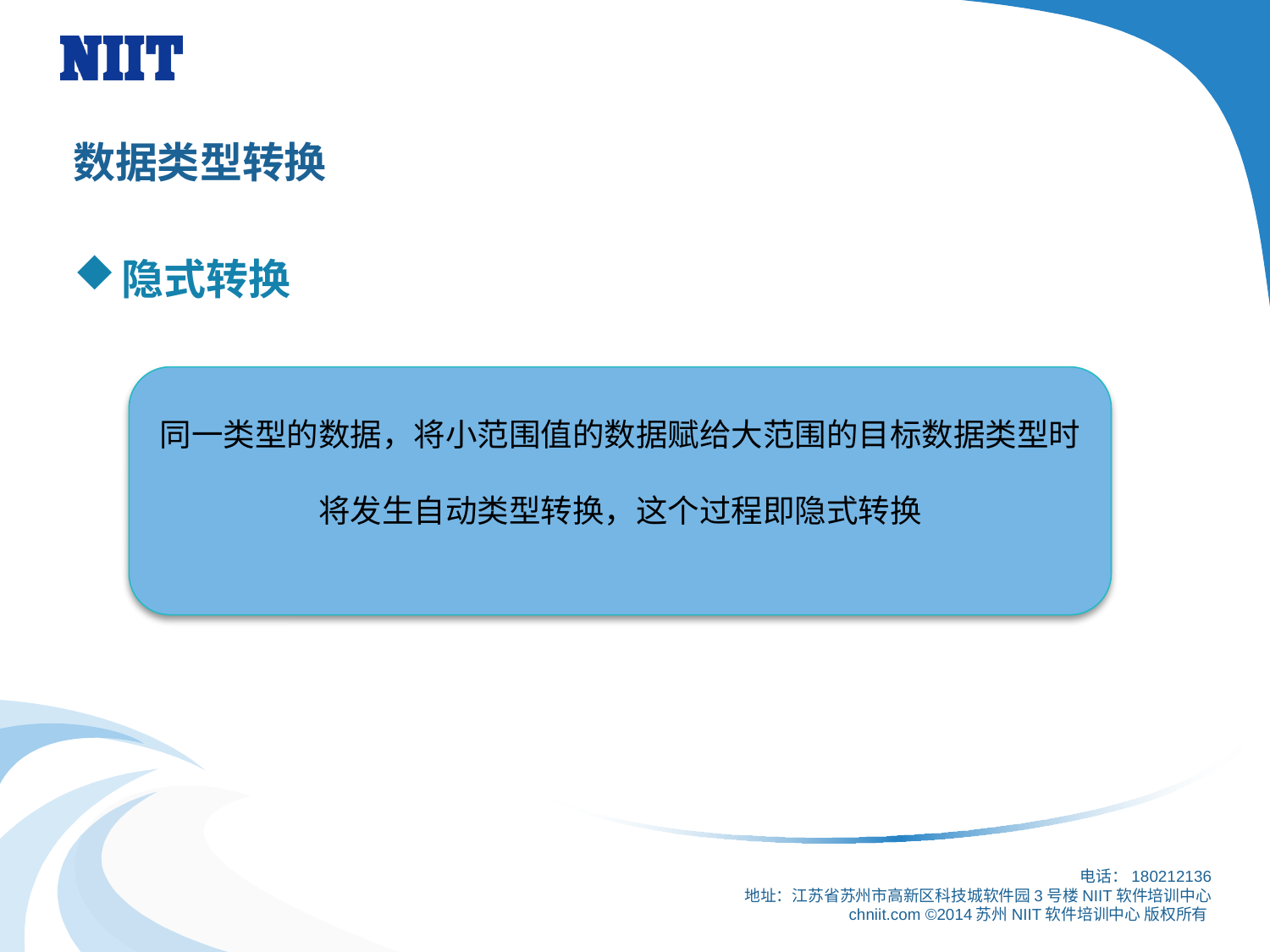

# 数据类型转换
隐式转换

同一类型的数据，将小范围值的数据赋给大范围的目标数据类型时

将发生自动类型转换，这个过程即隐式转换